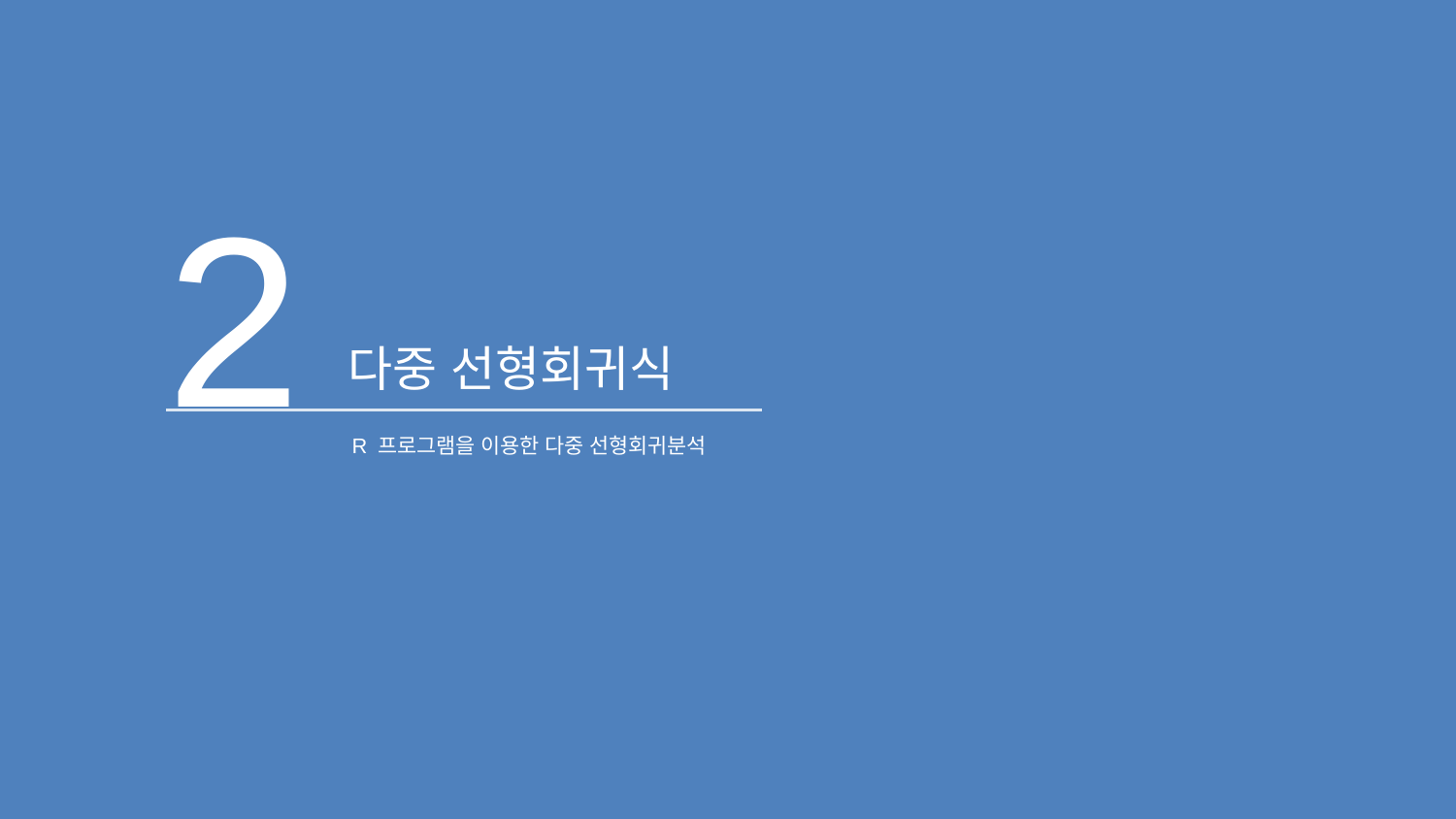

2
다중 선형회귀식
R 프로그램을 이용한 다중 선형회귀분석